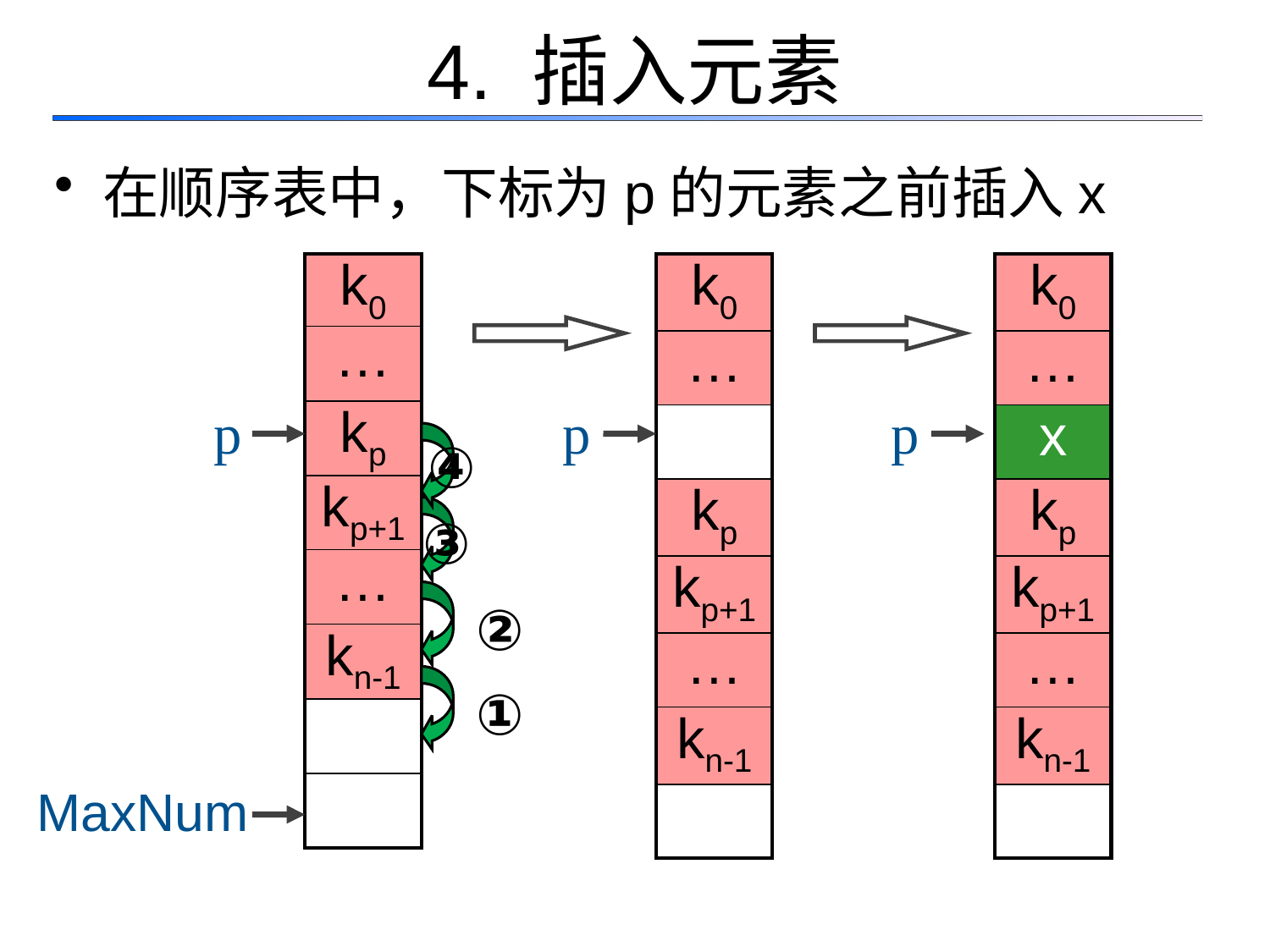

# 4. 插入元素

在顺序表中，下标为p的元素之前插入x
| k0 |
| --- |
| … |
| kp |
| kp+1 |
| … |
| kn-1 |
|  |
|  |
| k0 |
| --- |
| … |
|  |
| kp |
| kp+1 |
| … |
| kn-1 |
|  |
| k0 |
| --- |
| … |
| x |
| kp |
| kp+1 |
| … |
| kn-1 |
|  |

p
p
p

④

③

②

①
MaxNum